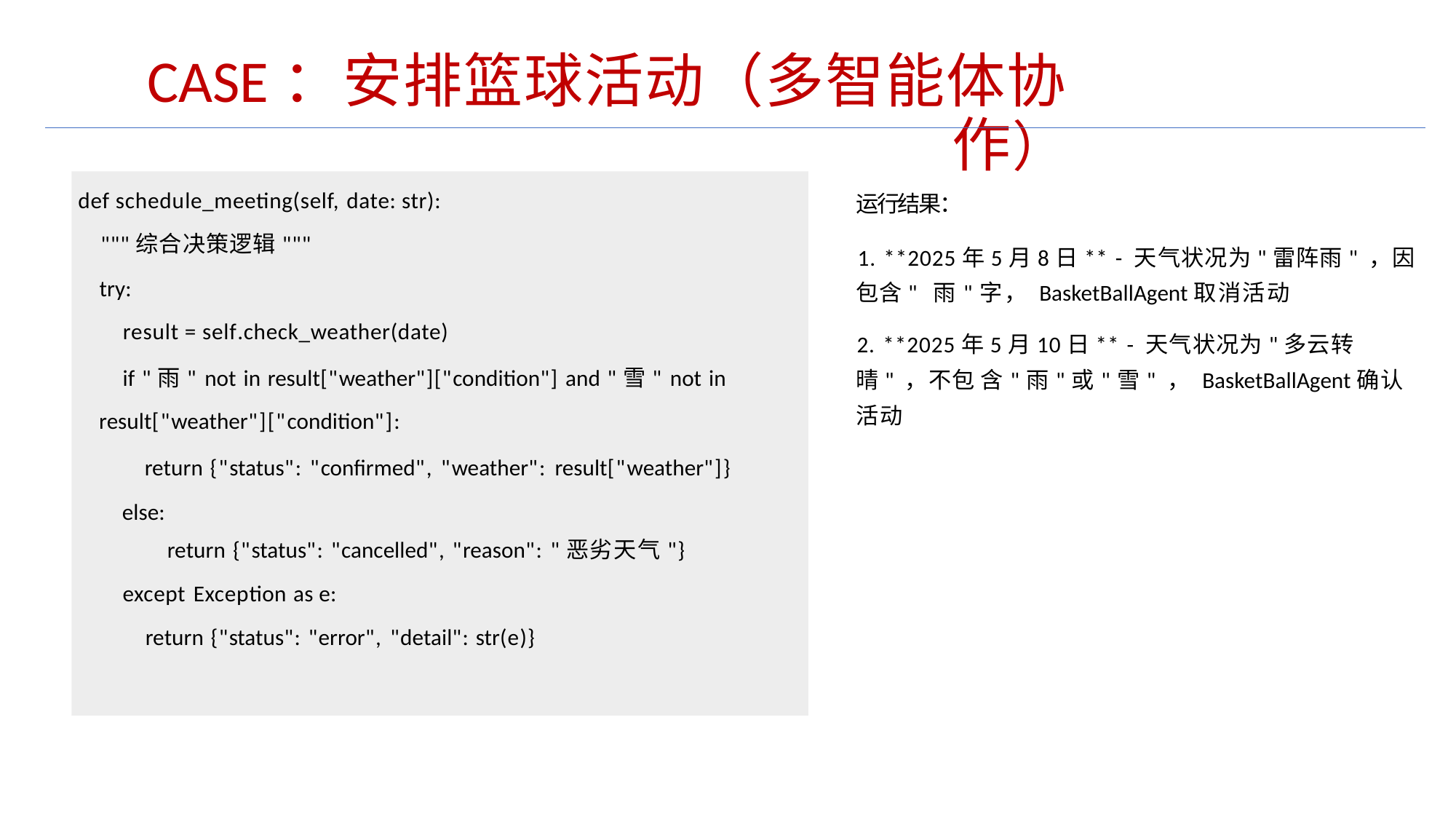

CASE：安排篮球活动（多智能体协作）

def schedule_meeting(self, date: str):
"""综合决策逻辑"""
try:
result = self.check_weather(date)
if "雨" not in result["weather"]["condition"] and "雪" not in                     result["weather"]["condition"]:
return {"status": "confirmed", "weather": result["weather"]}               else:
return {"status": "cancelled", "reason": "恶劣天气"}
except Exception as e:

return {"status": "error", "detail": str(e)}

运行结果：
1. **2025年5月8日** - 天气状况为"雷阵雨" ，因包含"  雨"字， BasketBallAgent取消活动

2. **2025年5月10日** - 天气状况为"多云转晴" ，不包 含"雨"或"雪" ， BasketBallAgent确认活动